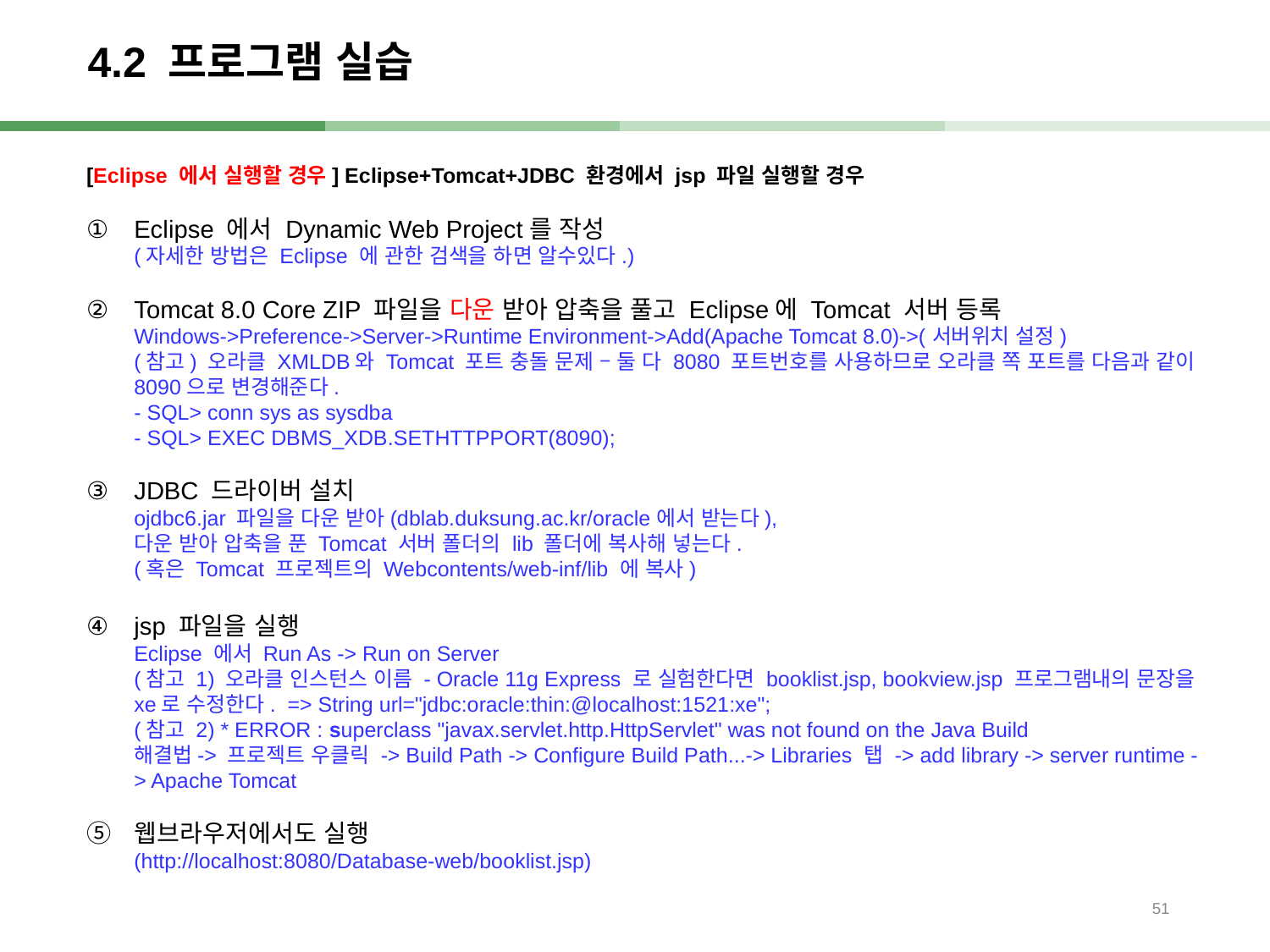

# 4.2 프로그램 실습
[Eclipse 에서 실행할 경우] Eclipse+Tomcat+JDBC 환경에서 jsp 파일 실행할 경우

Eclipse 에서 Dynamic Web Project를 작성
(자세한 방법은 Eclipse 에 관한 검색을 하면 알수있다.)

Tomcat 8.0 Core ZIP 파일을 다운 받아 압축을 풀고 Eclipse에 Tomcat 서버 등록
Windows->Preference->Server->Runtime Environment->Add(Apache Tomcat 8.0)->(서버위치 설정)
(참고) 오라클 XMLDB와 Tomcat 포트 충돌 문제 – 둘 다 8080 포트번호를 사용하므로 오라클 쪽 포트를 다음과 같이 8090으로 변경해준다.
- SQL> conn sys as sysdba
- SQL> EXEC DBMS_XDB.SETHTTPPORT(8090);

JDBC 드라이버 설치
ojdbc6.jar 파일을 다운 받아(dblab.duksung.ac.kr/oracle에서 받는다),
다운 받아 압축을 푼 Tomcat 서버 폴더의 lib 폴더에 복사해 넣는다.
(혹은 Tomcat 프로젝트의 Webcontents/web-inf/lib 에 복사)
jsp 파일을 실행
Eclipse 에서 Run As -> Run on Server
(참고 1) 오라클 인스턴스 이름 - Oracle 11g Express 로 실험한다면 booklist.jsp, bookview.jsp 프로그램내의 문장을 xe로 수정한다.  => String url="jdbc:oracle:thin:@localhost:1521:xe";
(참고 2) * ERROR : superclass "javax.servlet.http.HttpServlet" was not found on the Java Build
해결법-> 프로젝트 우클릭 -> Build Path -> Configure Build Path...-> Libraries 탭 -> add library -> server runtime -> Apache Tomcat

웹브라우저에서도 실행
(http://localhost:8080/Database-web/booklist.jsp)
51